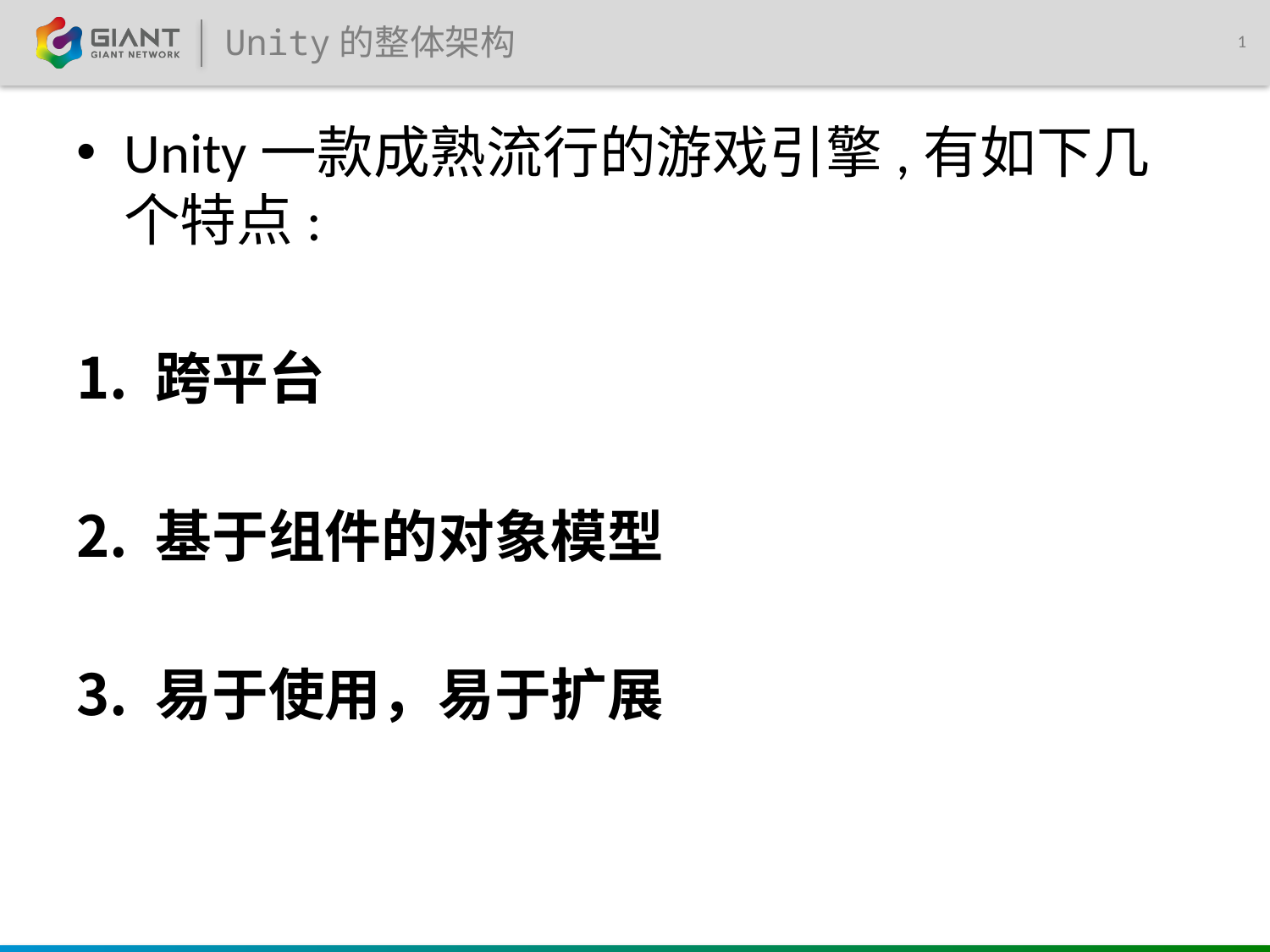

Unity的整体架构

1

Unity一款成熟流行的游戏引擎,有如下几个特点:

跨平台

基于组件的对象模型

易于使用，易于扩展